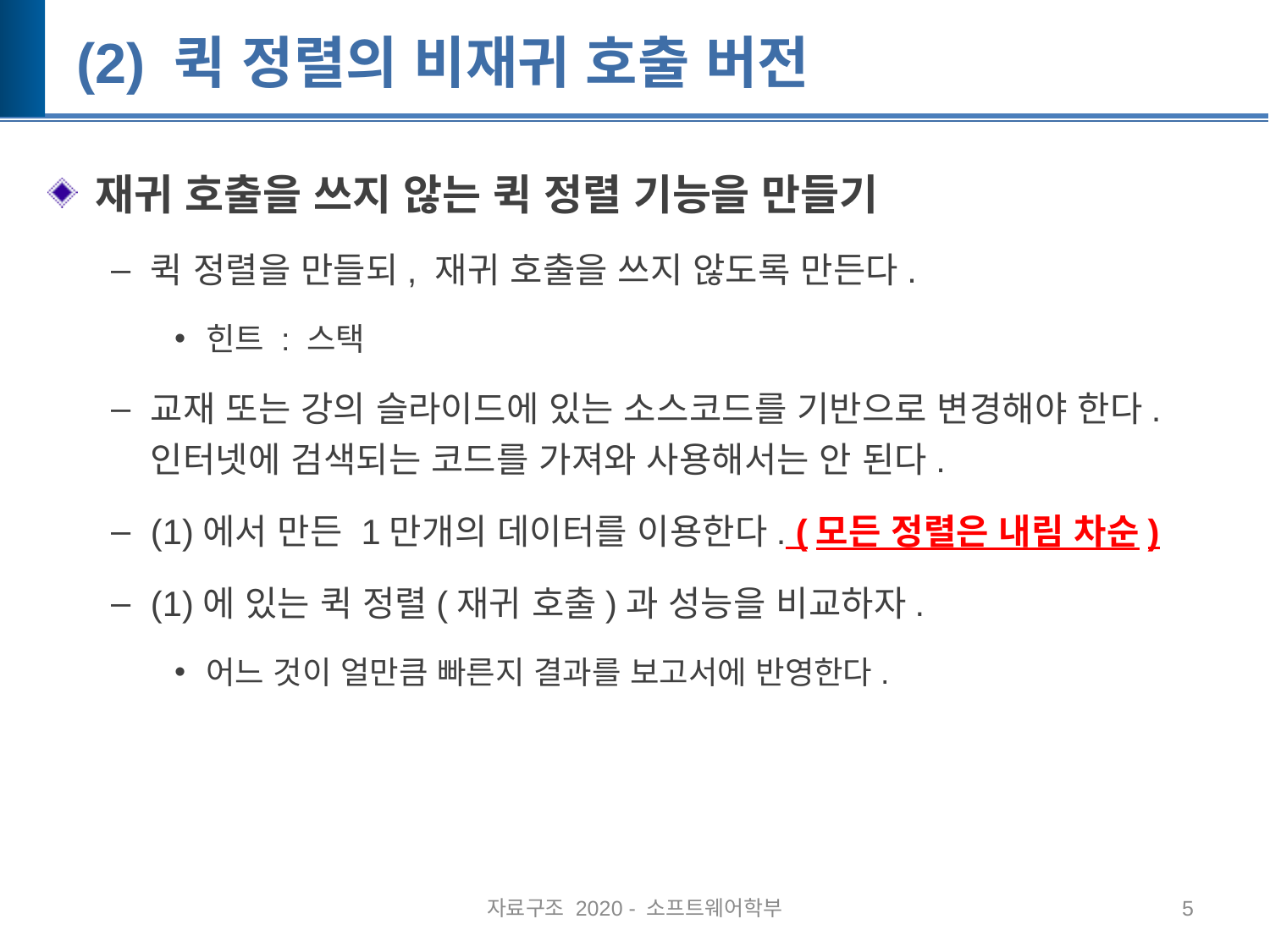

# (2) 퀵 정렬의 비재귀 호출 버전
재귀 호출을 쓰지 않는 퀵 정렬 기능을 만들기
퀵 정렬을 만들되, 재귀 호출을 쓰지 않도록 만든다.
힌트 : 스택
교재 또는 강의 슬라이드에 있는 소스코드를 기반으로 변경해야 한다. 인터넷에 검색되는 코드를 가져와 사용해서는 안 된다.
(1)에서 만든 1만개의 데이터를 이용한다. (모든 정렬은 내림 차순)
(1)에 있는 퀵 정렬(재귀 호출)과 성능을 비교하자.
어느 것이 얼만큼 빠른지 결과를 보고서에 반영한다.

자료구조 2020 - 소프트웨어학부
5